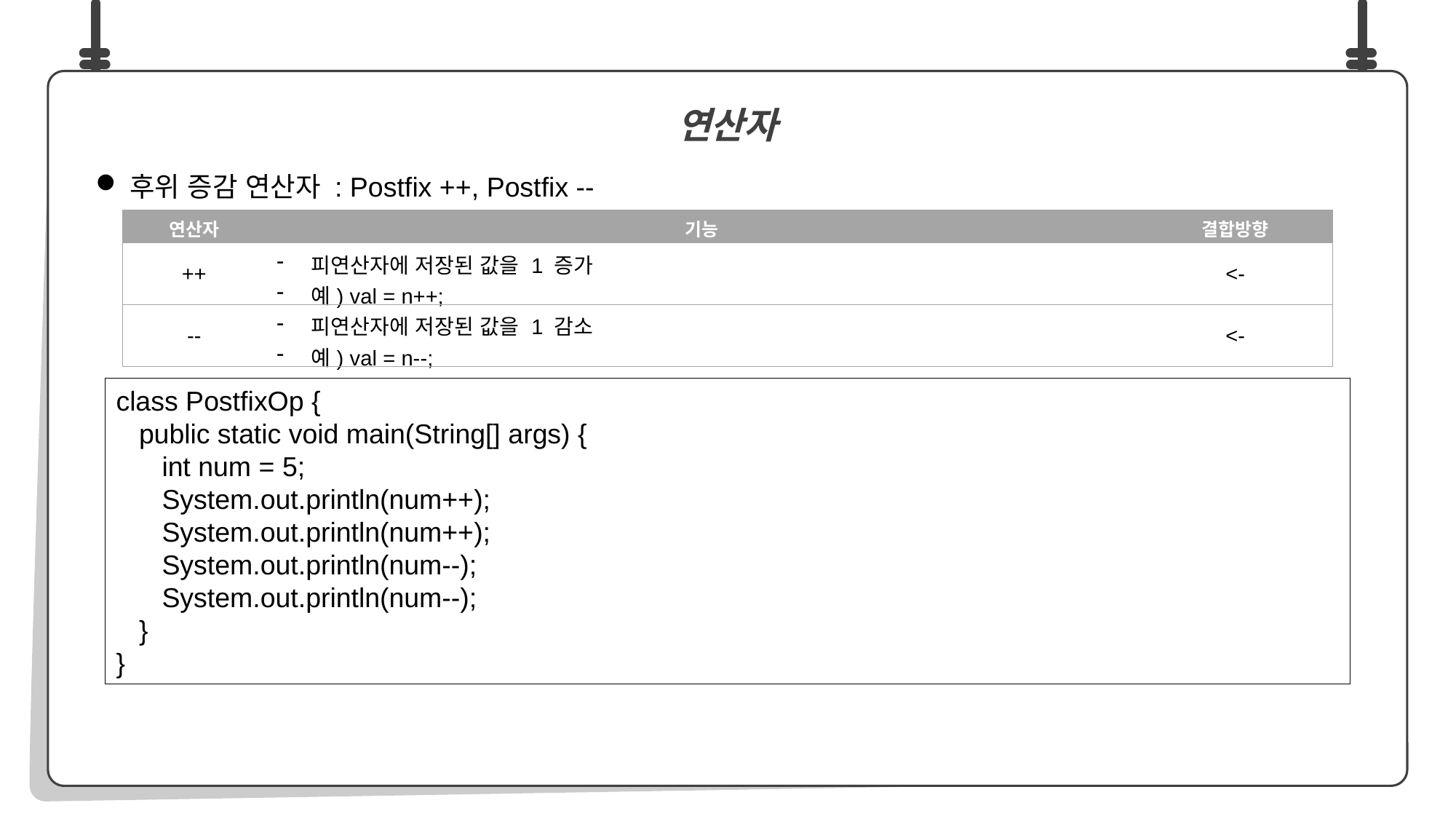

후위 증감 연산자 : Postfix ++, Postfix --
연산자

| 연산자 | 기능 | 결합방향 |
| --- | --- | --- |
| ++ | 피연산자에 저장된 값을 1 증가 예) val = n++; | <- |
| -- | 피연산자에 저장된 값을 1 감소 예) val = n--; | <- |
class PostfixOp {
   public static void main(String[] args) {
      int num = 5;
      System.out.println(num++);
      System.out.println(num++);
      System.out.println(num--);
      System.out.println(num--);
   }
}